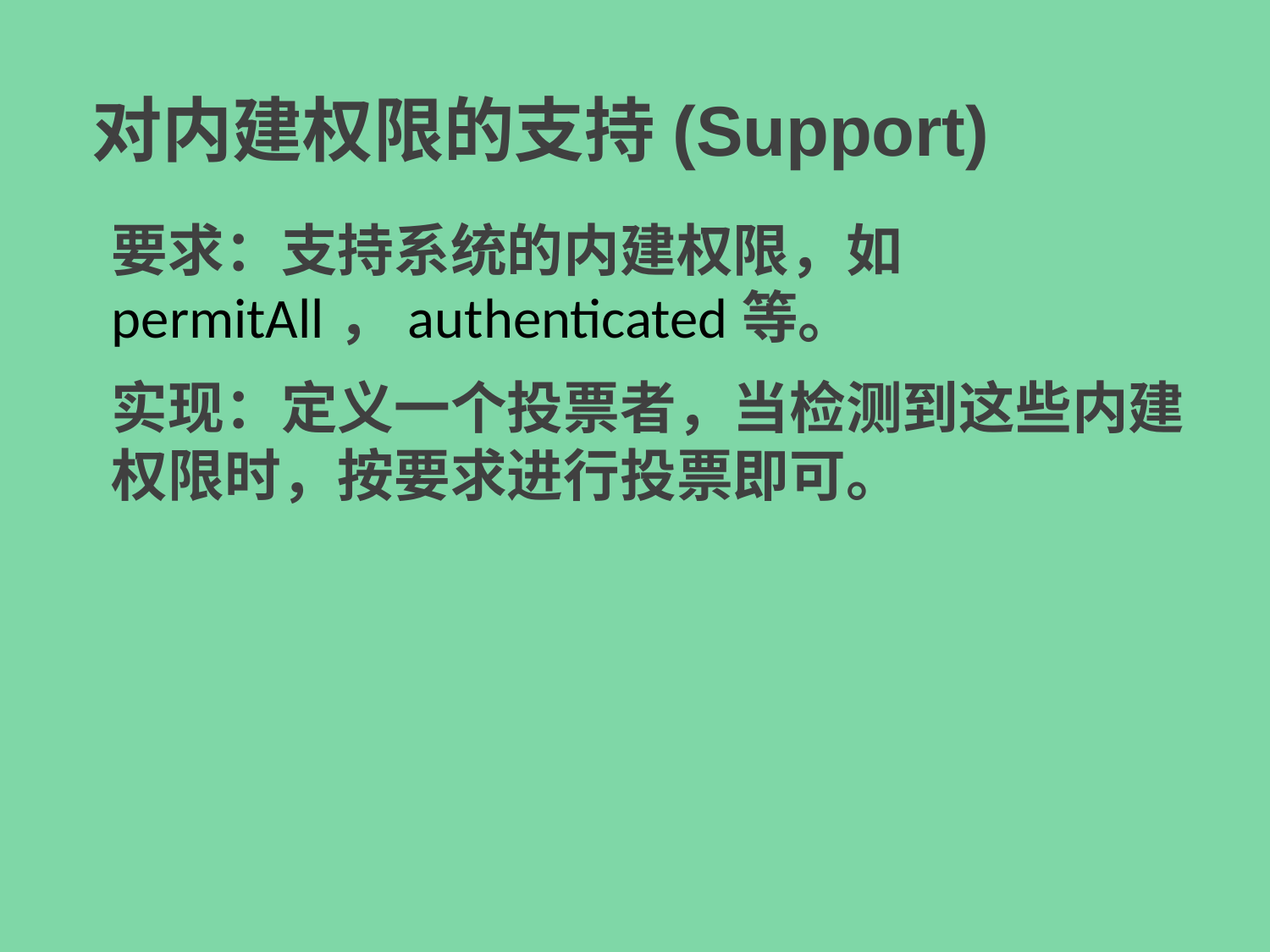

对内建权限的支持(Support)
要求：支持系统的内建权限，如permitAll，authenticated等。
实现：定义一个投票者，当检测到这些内建权限时，按要求进行投票即可。